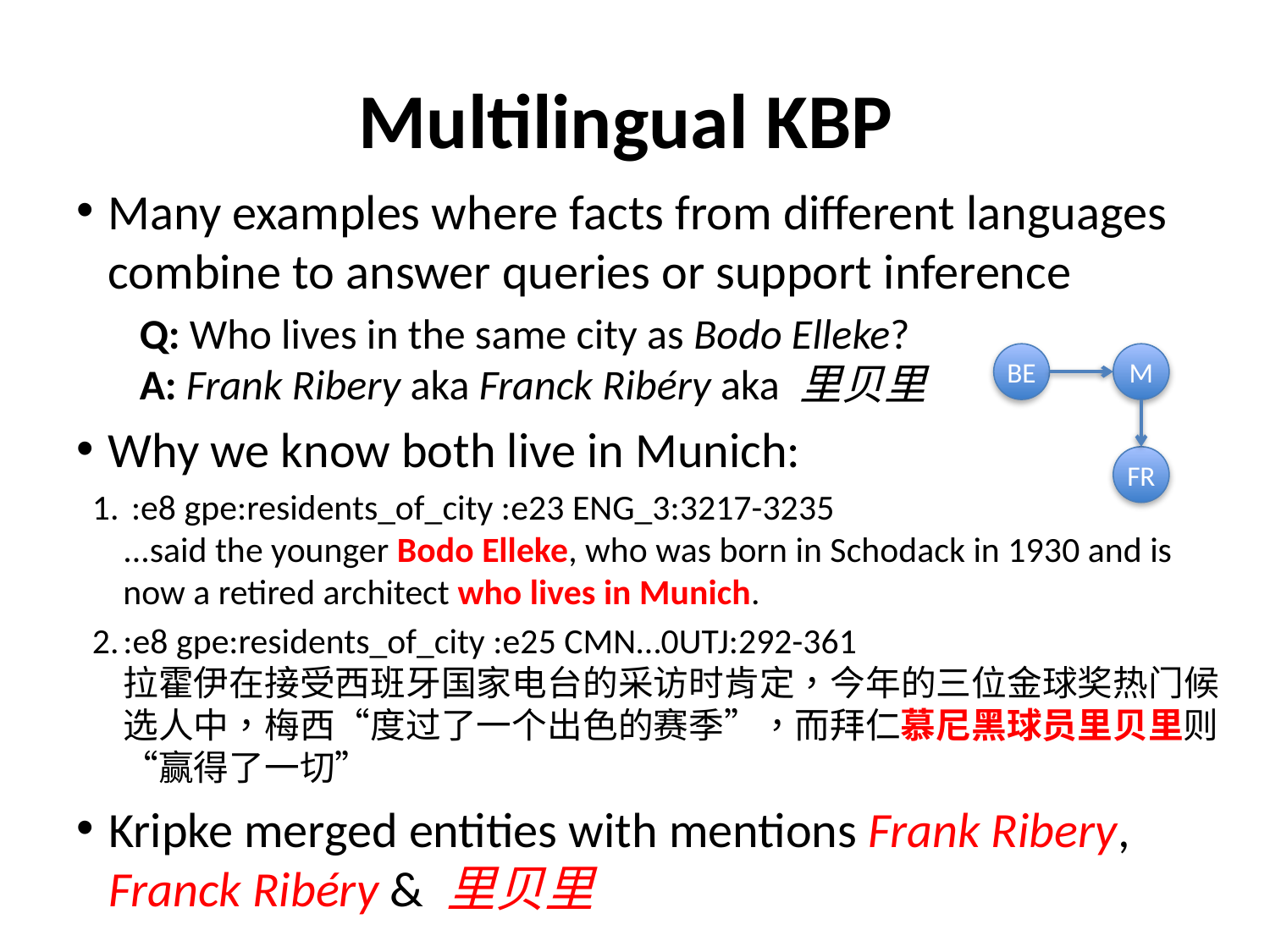

# Multilingual KBP
Many examples where facts from different languages combine to answer queries or support inference
Q: Who lives in the same city as Bodo Elleke?
A: Frank Ribery aka Franck Ribéry aka 里贝里
Why we know both live in Munich:
 :e8 gpe:residents_of_city :e23 ENG_3:3217-3235
...said the younger Bodo Elleke, who was born in Schodack in 1930 and is now a retired architect who lives in Munich.
:e8 gpe:residents_of_city :e25 CMN…0UTJ:292-361
拉霍伊在接受西班牙国家电台的采访时肯定，今年的三位金球奖热门候选人中，梅西“度过了一个出色的赛季”，而拜仁慕尼黑球员里贝里则“赢得了一切”
Kripke merged entities with mentions Frank Ribery, Franck Ribéry & 里贝里

BE
M
FR